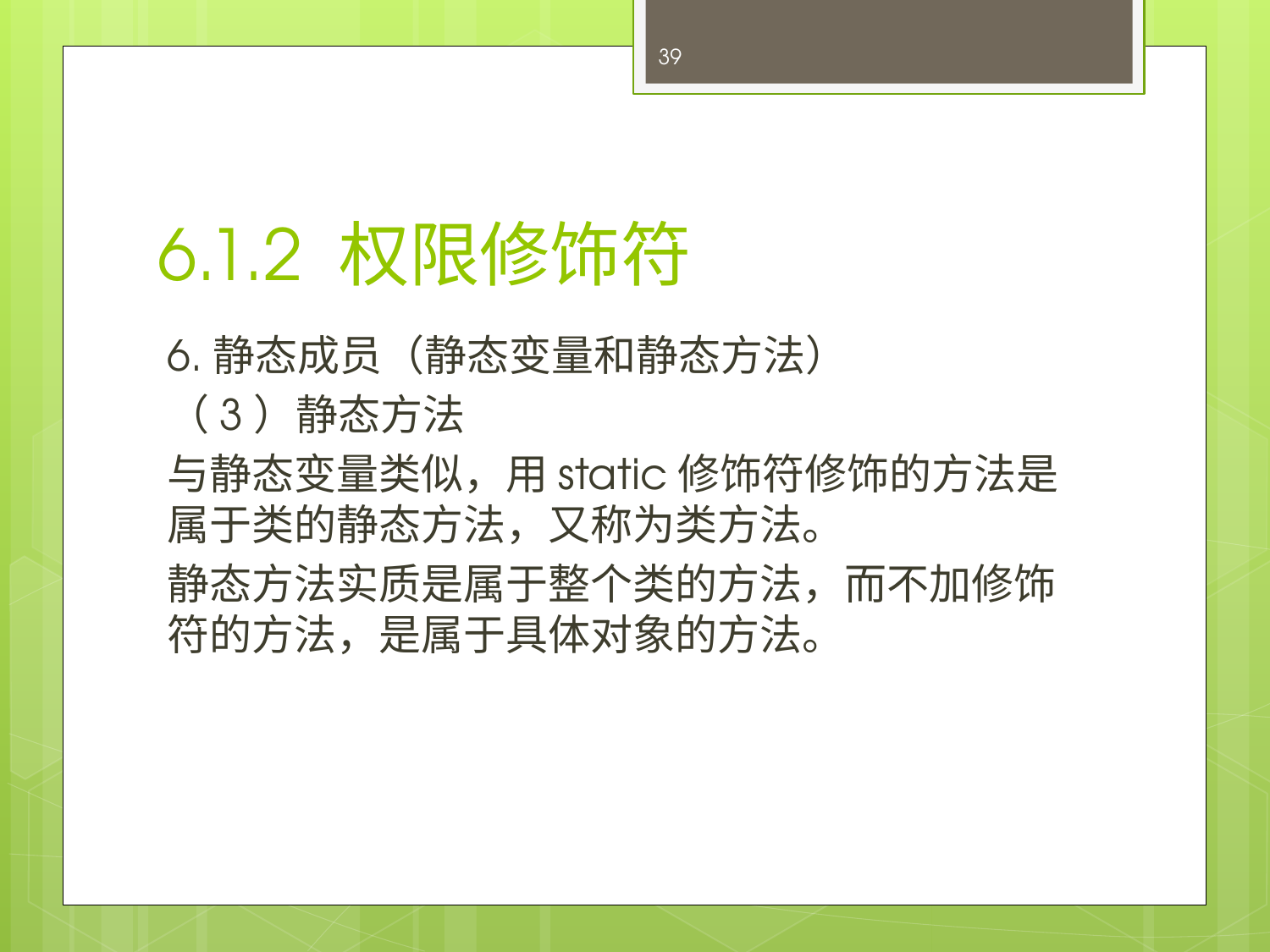

39
# 6.1.2 权限修饰符
6.静态成员（静态变量和静态方法）
（3）静态方法
与静态变量类似，用static修饰符修饰的方法是属于类的静态方法，又称为类方法。
静态方法实质是属于整个类的方法，而不加修饰符的方法，是属于具体对象的方法。